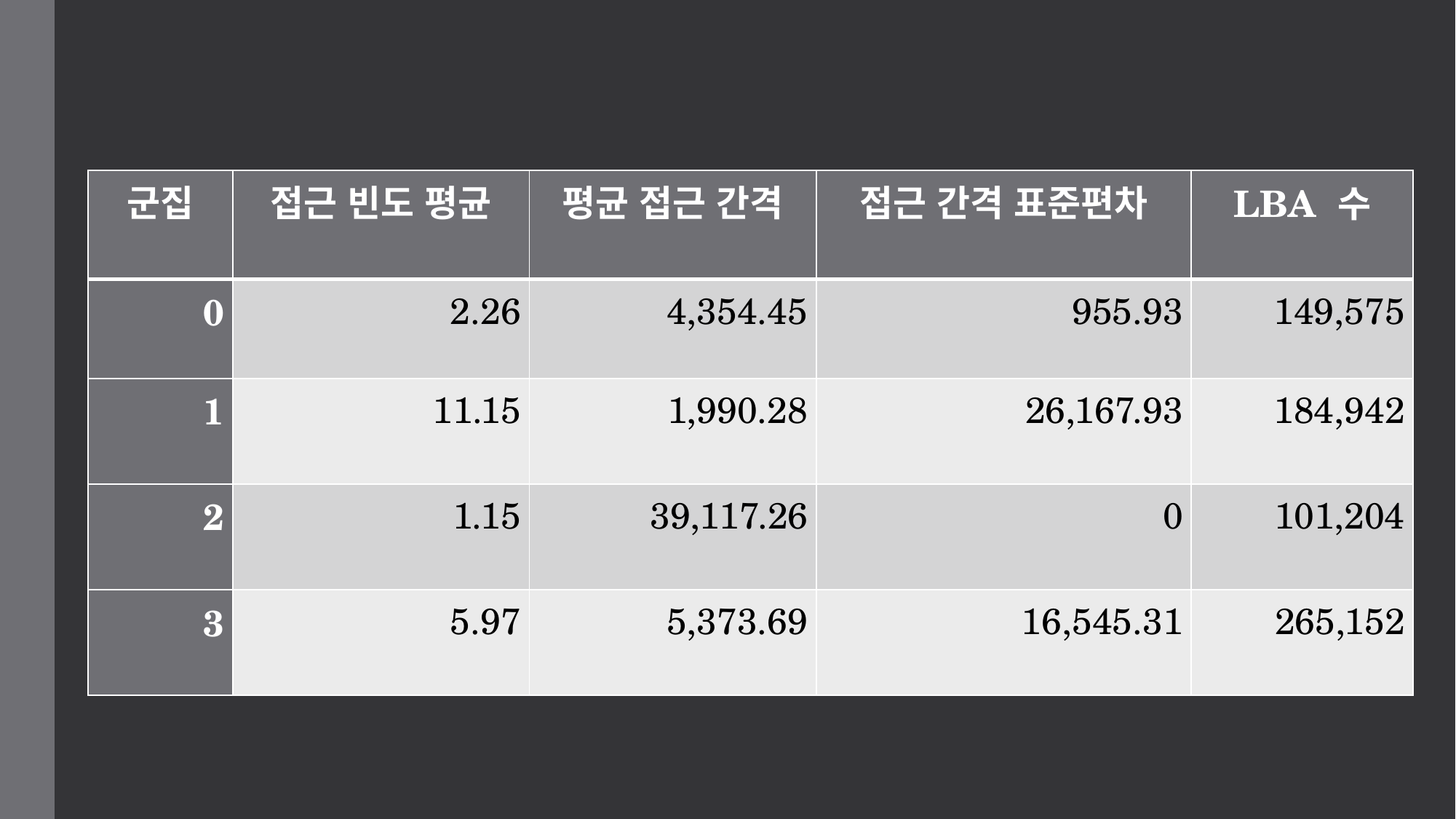

#
| 군집 | 접근 빈도 평균 | 평균 접근 간격 | 접근 간격 표준편차 | LBA 수 |
| --- | --- | --- | --- | --- |
| 0 | 2.26 | 4,354.45 | 955.93 | 149,575 |
| 1 | 11.15 | 1,990.28 | 26,167.93 | 184,942 |
| 2 | 1.15 | 39,117.26 | 0 | 101,204 |
| 3 | 5.97 | 5,373.69 | 16,545.31 | 265,152 |